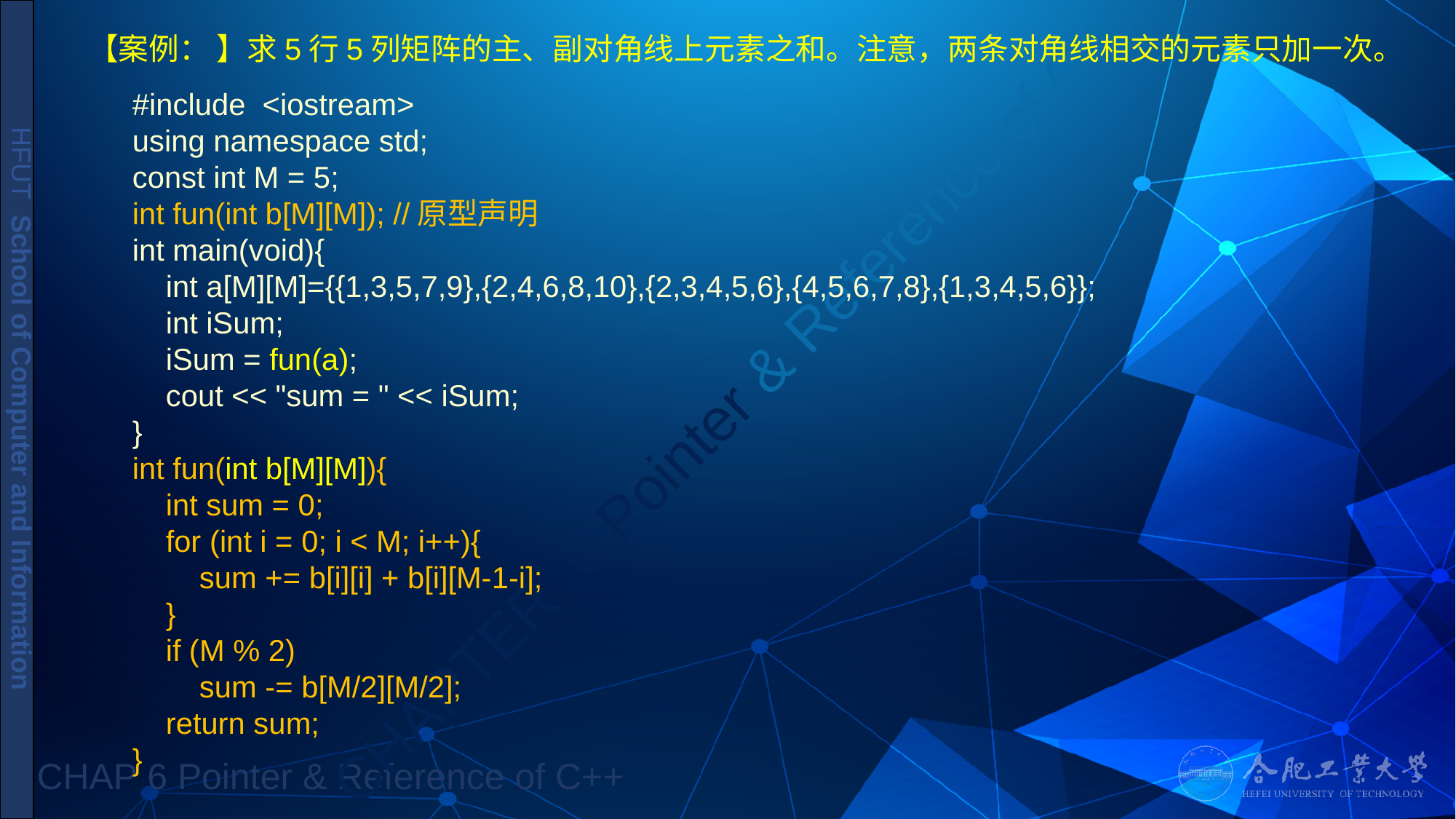

# 【案例： 】求5行5列矩阵的主、副对角线上元素之和。注意，两条对角线相交的元素只加一次。
#include  <iostream>
using namespace std;
const int M = 5;
int fun(int b[M][M]); //原型声明
int main(void){
    int a[M][M]={{1,3,5,7,9},{2,4,6,8,10},{2,3,4,5,6},{4,5,6,7,8},{1,3,4,5,6}};
    int iSum;
    iSum = fun(a);
    cout << "sum = " << iSum;
}
int fun(int b[M][M]){
    int sum = 0;
    for (int i = 0; i < M; i++){
        sum += b[i][i] + b[i][M-1-i];
    }
    if (M % 2)
        sum -= b[M/2][M/2];
    return sum;
}